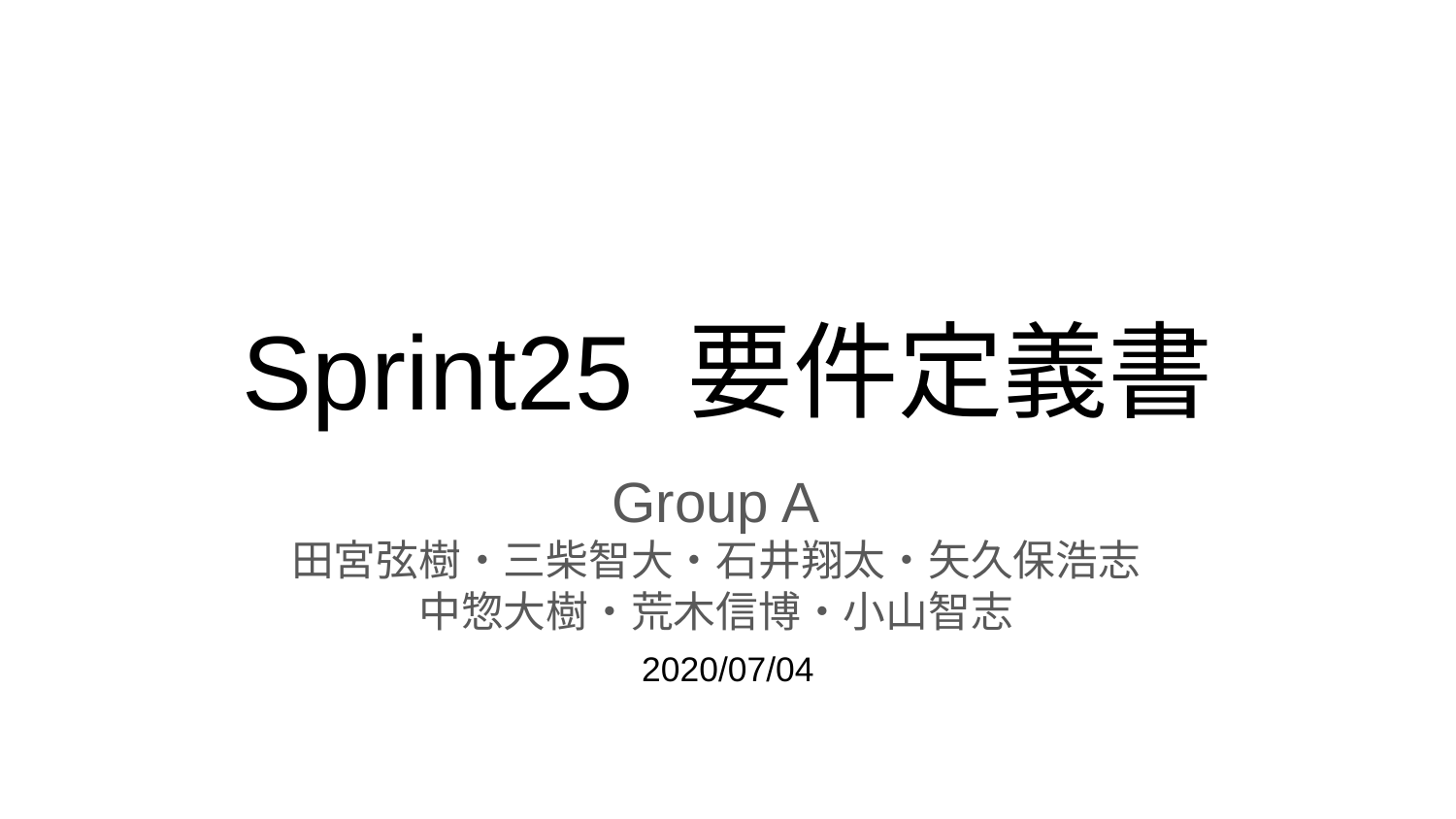

# Sprint25 要件定義書
Group A
田宮弦樹・三柴智大・石井翔太・矢久保浩志
中惣大樹・荒木信博・小山智志

2020/07/04